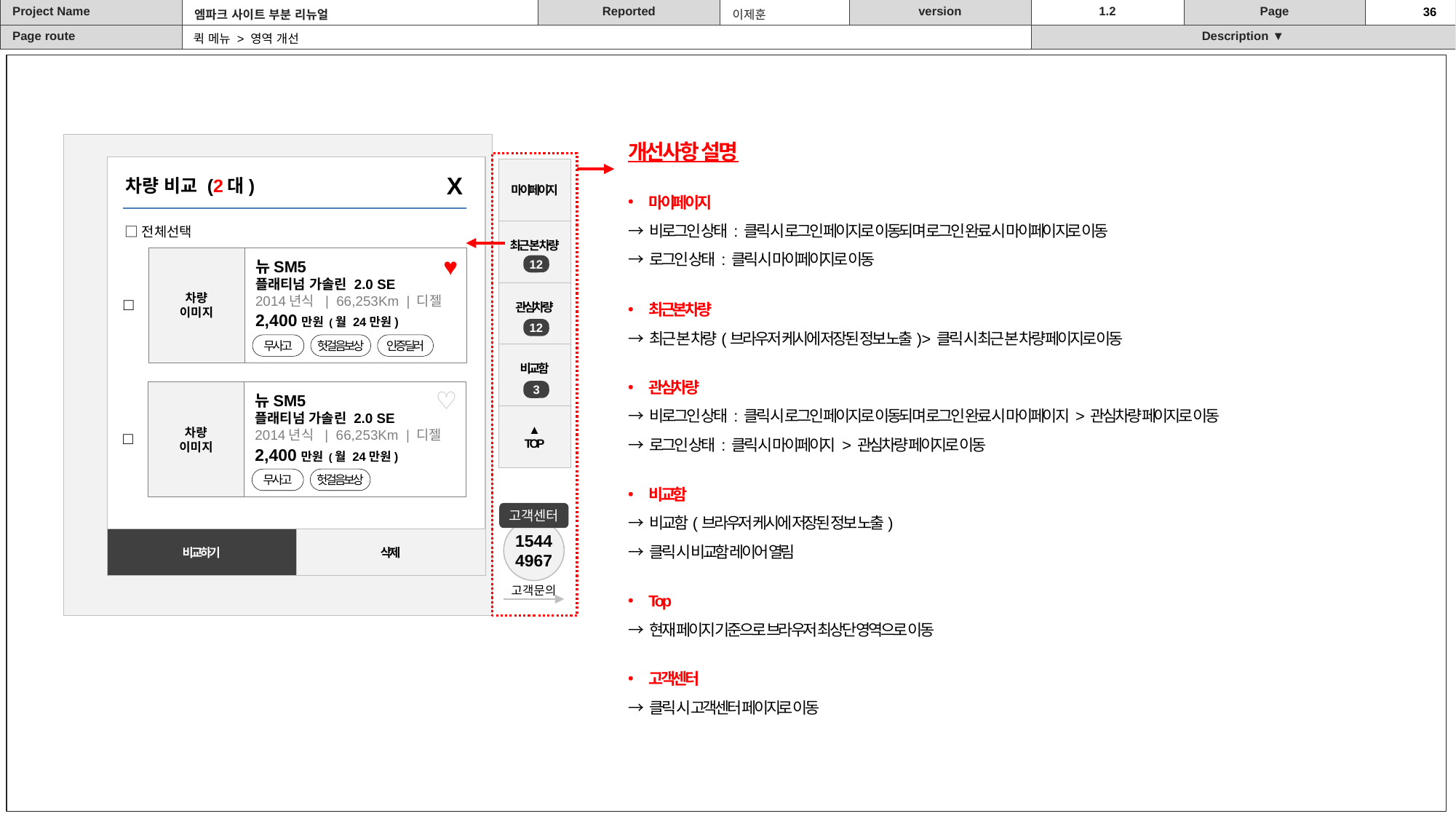

# 퀵 메뉴 > 영역 개선
개선사항 설명

마이페이지
→ 비로그인 상태 : 클릭 시 로그인 페이지로 이동되며 로그인 완료 시 마이페이지로 이동
→ 로그인 상태 : 클릭 시 마이페이지로 이동
홈페이지 컨텐츠

| 마이페이지 |
| --- |
| 최근 본 차량 |
| 관심차량 |
| 비교함 |
| ▲ TOP |
X
차량 비교 (2대)
□전체선택
♥

뉴SM5
플래티넘 가솔린 2.0 SE
2014년식  |  66,253Km  | 디젤

2,400만원 (월 24만원)
차량
이미지
12
12
3
최근본차량
→ 최근 본 차량(브라우저 케시에 저장된 정보 노출) > 클릭 시 최근 본 차량 페이지로 이동
□
무사고
헛걸음보상
인증딜러
관심차량
→ 비로그인 상태 : 클릭 시 로그인 페이지로 이동되며 로그인 완료 시 마이페이지 > 관심차량 페이지로 이동
→ 로그인 상태 : 클릭 시 마이페이지 > 관심차량 페이지로 이동
♡

뉴SM5
플래티넘 가솔린 2.0 SE
2014년식  |  66,253Km  | 디젤

2,400만원 (월 24만원)
차량
이미지
□
무사고
헛걸음보상
비교함
→ 비교함(브라우저 케시에 저장된 정보 노출)
→ 클릭 시 비교함 레이어 열림
고객센터
1544
4967
고객문의
| 비교하기 | 삭제 |
| --- | --- |
Top
→ 현재 페이지 기준으로 브라우저 최상단 영역으로 이동
고객센터
→ 클릭 시 고객센터 페이지로 이동